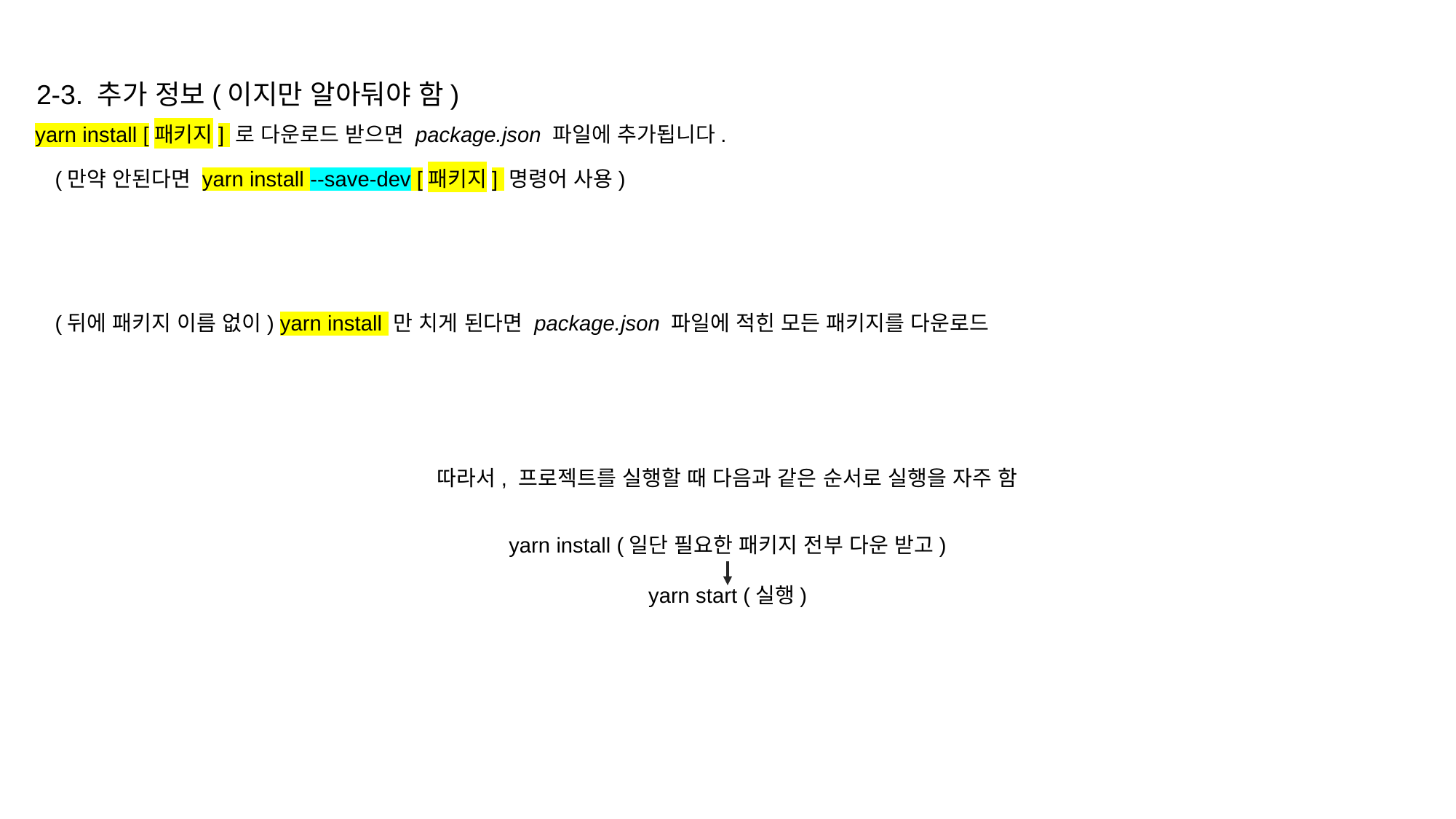

2-3. 추가 정보(이지만 알아둬야 함)
yarn install [패키지] 로 다운로드 받으면 package.json 파일에 추가됩니다.
(만약 안된다면 yarn install --save-dev [패키지] 명령어 사용)
(뒤에 패키지 이름 없이) yarn install 만 치게 된다면 package.json 파일에 적힌 모든 패키지를 다운로드
따라서, 프로젝트를 실행할 때 다음과 같은 순서로 실행을 자주 함
yarn install (일단 필요한 패키지 전부 다운 받고)

yarn start (실행)